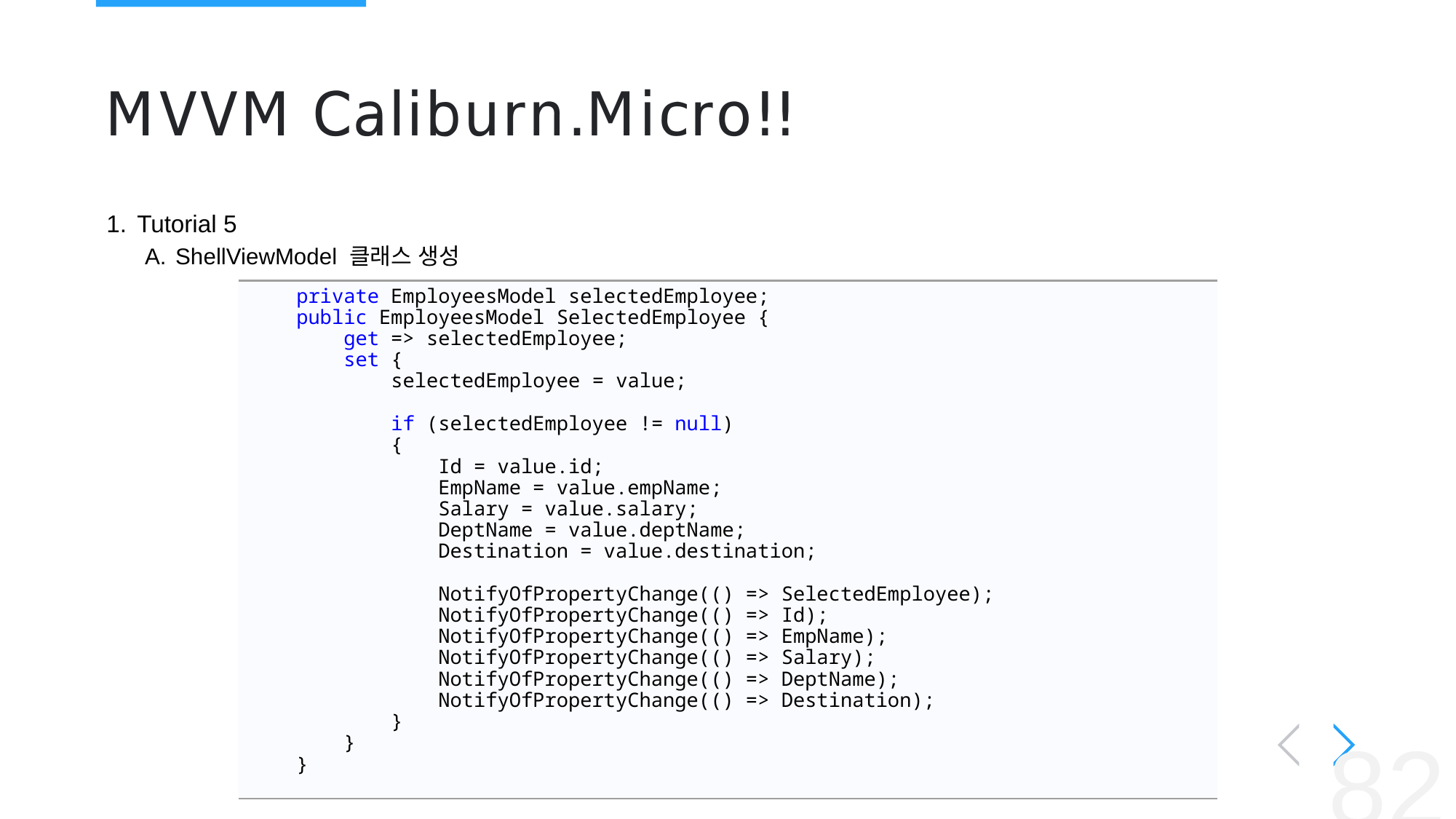

# MVVM Caliburn.Micro!!
Tutorial 5
ShellViewModel 클래스 생성

    private EmployeesModel selectedEmployee;
    public EmployeesModel SelectedEmployee {
        get => selectedEmployee;
        set {
            selectedEmployee = value;

            if (selectedEmployee != null)
            {
                Id = value.id;
                EmpName = value.empName;
                Salary = value.salary;
                DeptName = value.deptName;
                Destination = value.destination;

                NotifyOfPropertyChange(() => SelectedEmployee);
                NotifyOfPropertyChange(() => Id);
                NotifyOfPropertyChange(() => EmpName);
                NotifyOfPropertyChange(() => Salary);
                NotifyOfPropertyChange(() => DeptName);
                NotifyOfPropertyChange(() => Destination);
            }
        }
    }
82